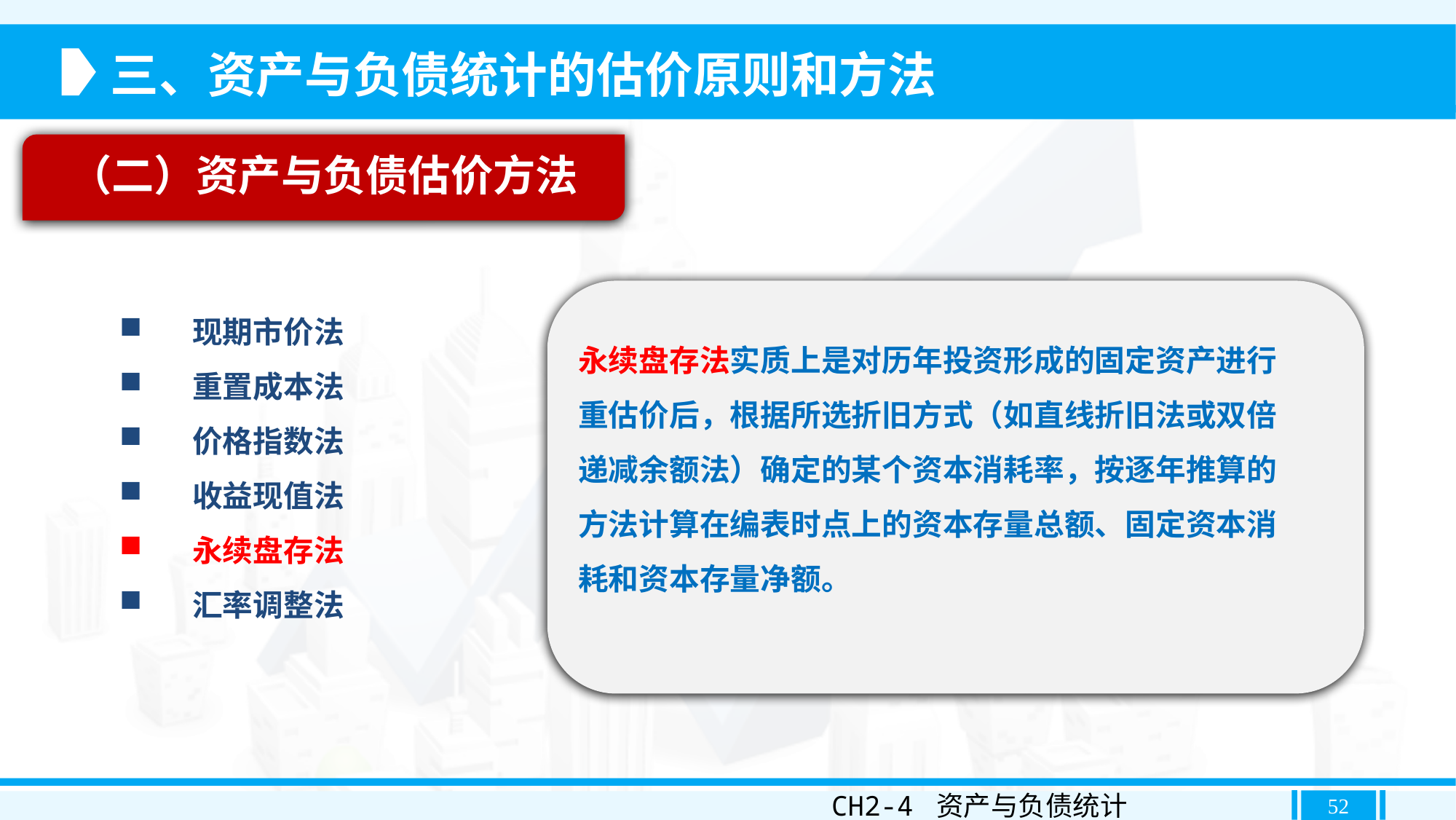

三、资产与负债统计的估价原则和方法

（二）资产与负债估价方法
永续盘存法实质上是对历年投资形成的固定资产进行
重估价后，根据所选折旧方式（如直线折旧法或双倍
递减余额法）确定的某个资本消耗率，按逐年推算的
方法计算在编表时点上的资本存量总额、固定资本消
耗和资本存量净额。

现期市价法
重置成本法
价格指数法
收益现值法
永续盘存法
汇率调整法
CH2-4 资产与负债统计
52